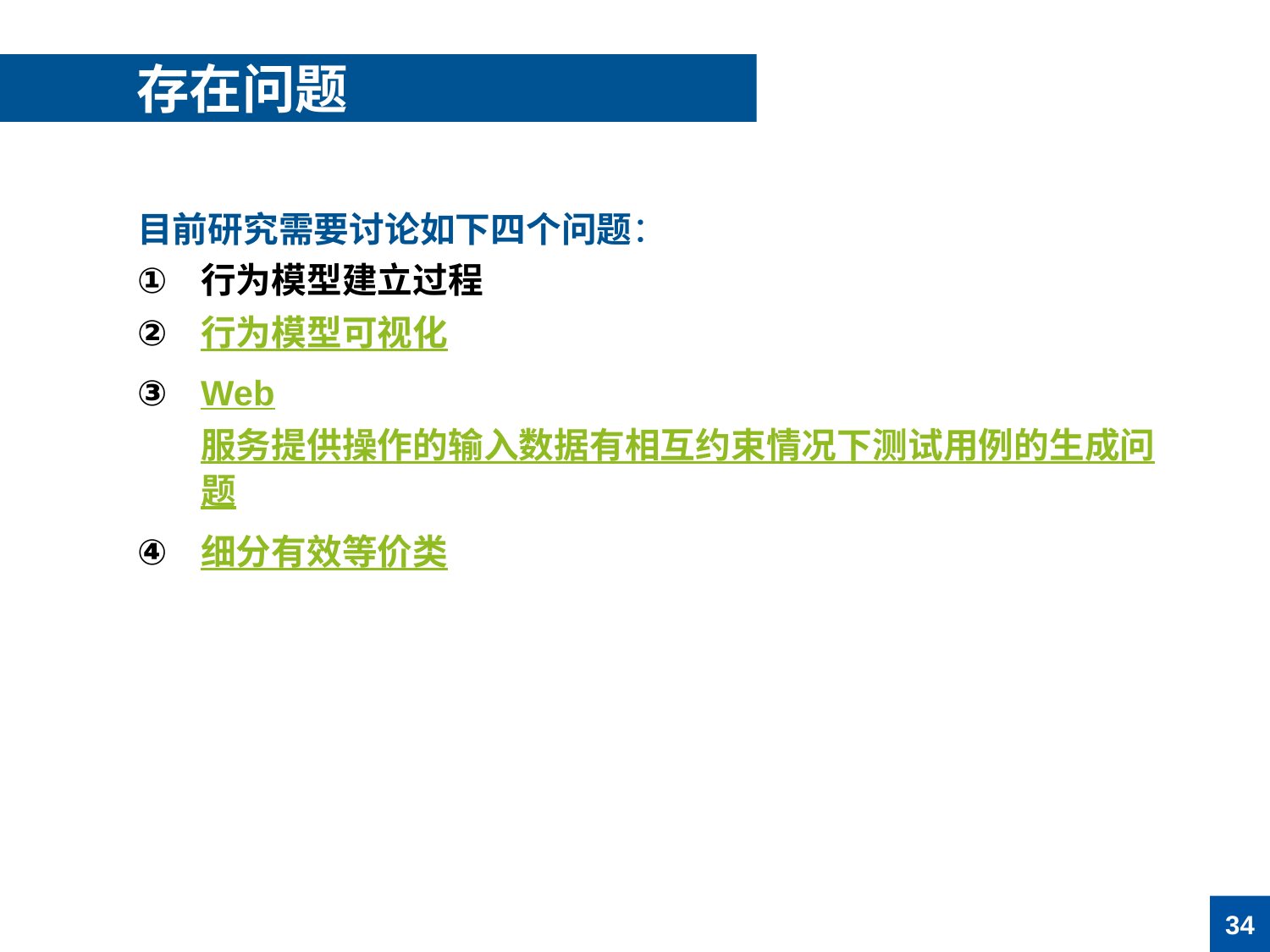

存在问题
目前研究需要讨论如下四个问题：
行为模型建立过程
行为模型可视化
Web服务提供操作的输入数据有相互约束情况下测试用例的生成问题
细分有效等价类
34